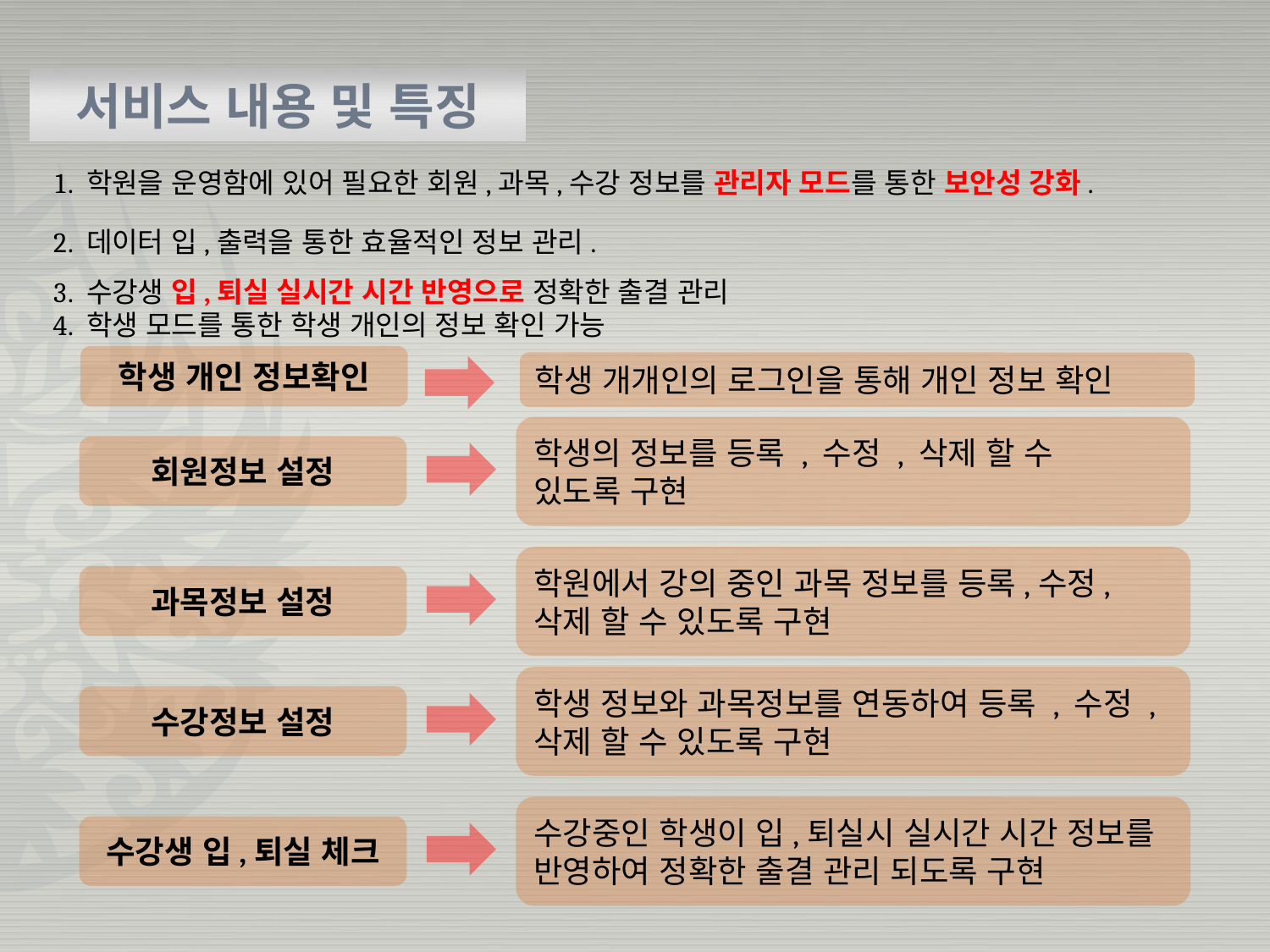

서비스 내용 및 특징
1. 학원을 운영함에 있어 필요한 회원,과목,수강 정보를 관리자 모드를 통한 보안성 강화.

2. 데이터 입,출력을 통한 효율적인 정보 관리.

3. 수강생 입,퇴실 실시간 시간 반영으로 정확한 출결 관리
4. 학생 모드를 통한 학생 개인의 정보 확인 가능
학생 개인 정보확인
학생 개개인의 로그인을 통해 개인 정보 확인

학생의 정보를 등록 , 수정 , 삭제 할 수
있도록 구현
회원정보 설정

학원에서 강의 중인 과목 정보를 등록,수정,삭제 할 수 있도록 구현
과목정보 설정

학생 정보와 과목정보를 연동하여 등록 , 수정 , 삭제 할 수 있도록 구현
수강정보 설정

수강중인 학생이 입,퇴실시 실시간 시간 정보를 반영하여 정확한 출결 관리 되도록 구현
수강생 입,퇴실 체크